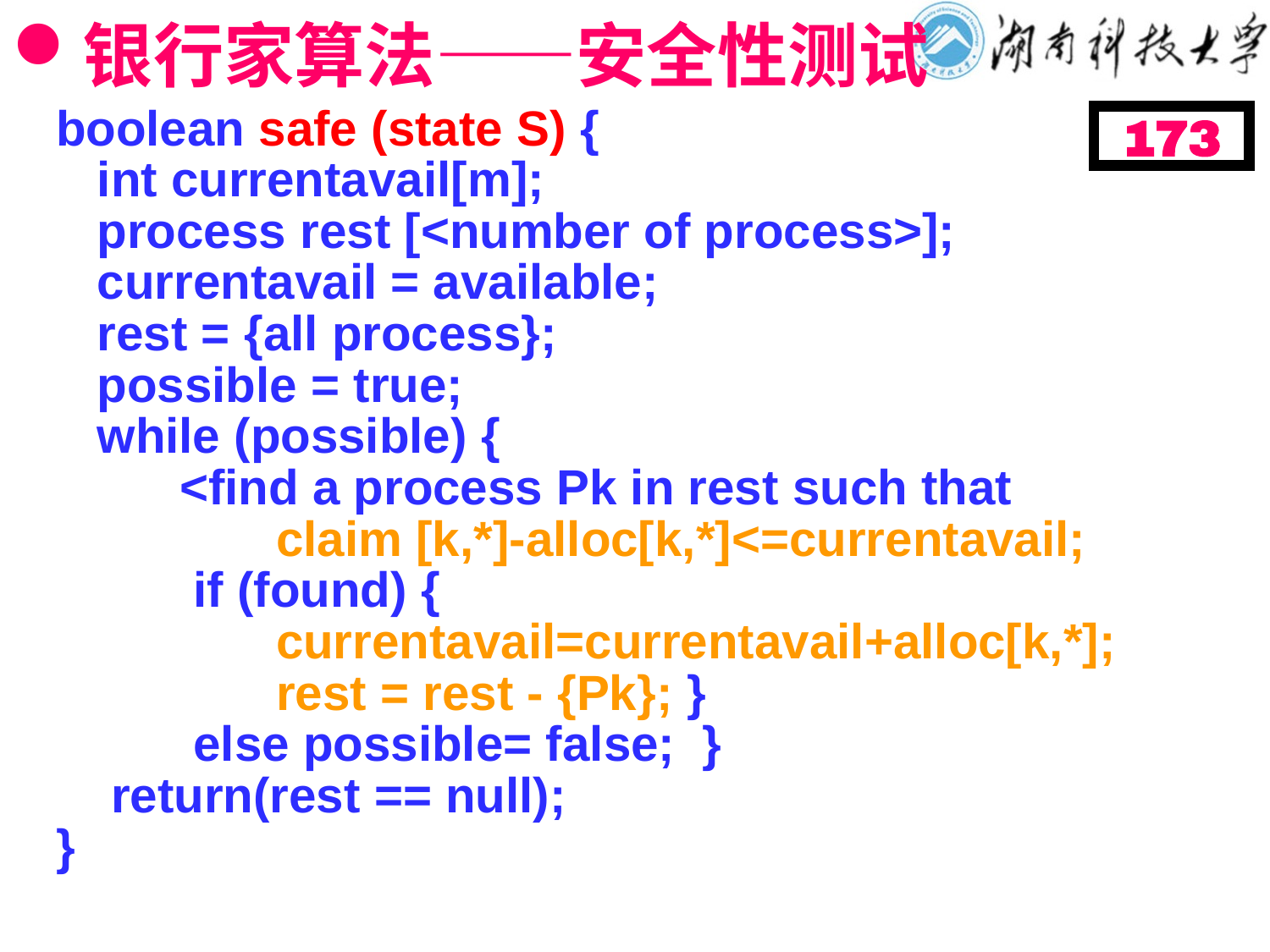

# 银行家算法——安全性测试
boolean safe (state S) {
   int currentavail[m];
   process rest [<number of process>];
   currentavail = available;
   rest = {all process};
   possible = true;
   while (possible) {
         <find a process Pk in rest such that
                claim [k,*]-alloc[k,*]<=currentavail;
          if (found) {
                currentavail=currentavail+alloc[k,*];
                rest = rest - {Pk}; }
          else possible= false;  }
    return(rest == null);
}
173